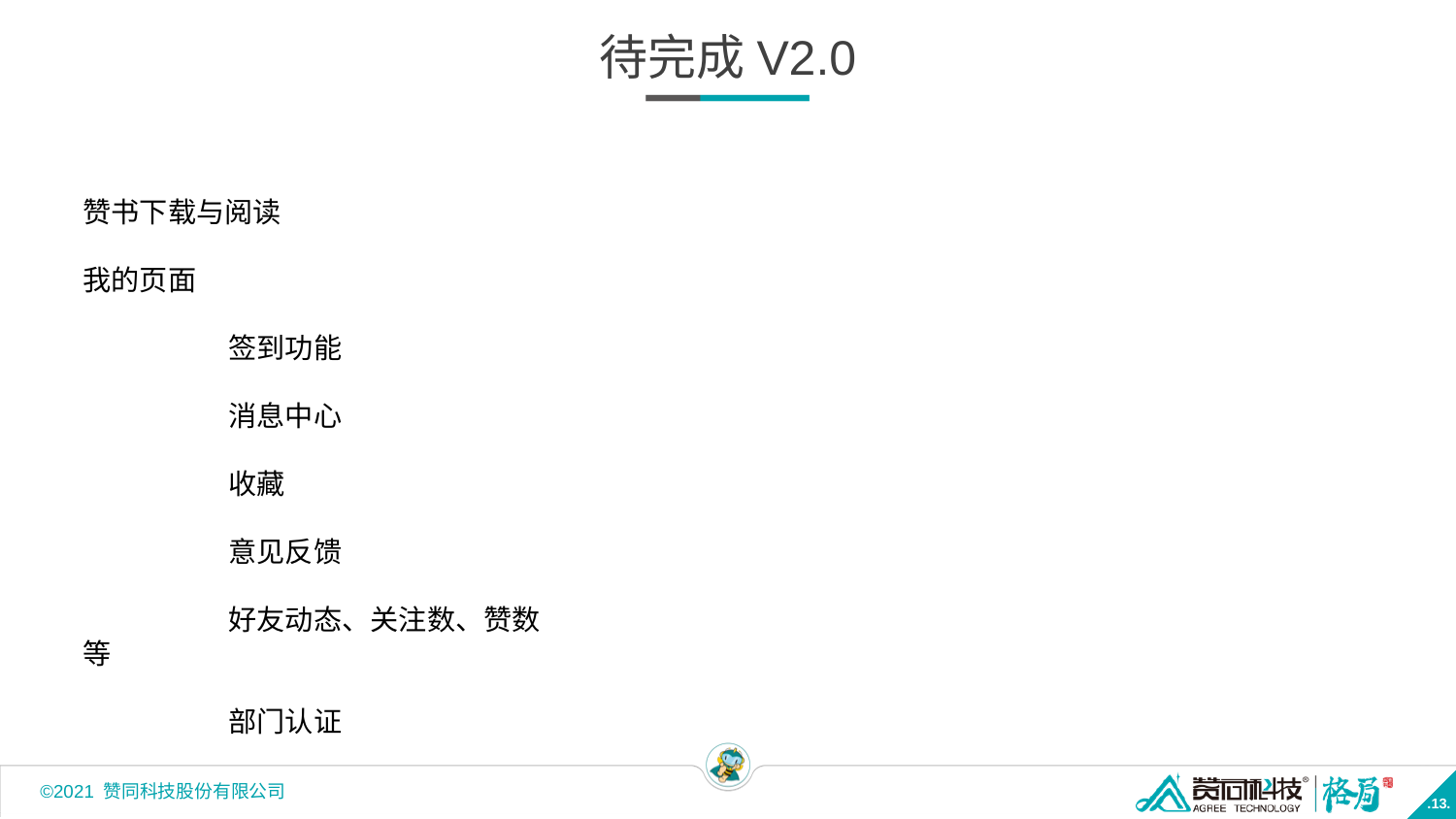

# 待完成V2.0
赞书下载与阅读

我的页面

	签到功能

	消息中心

	收藏

	意见反馈

	好友动态、关注数、赞数等

	部门认证